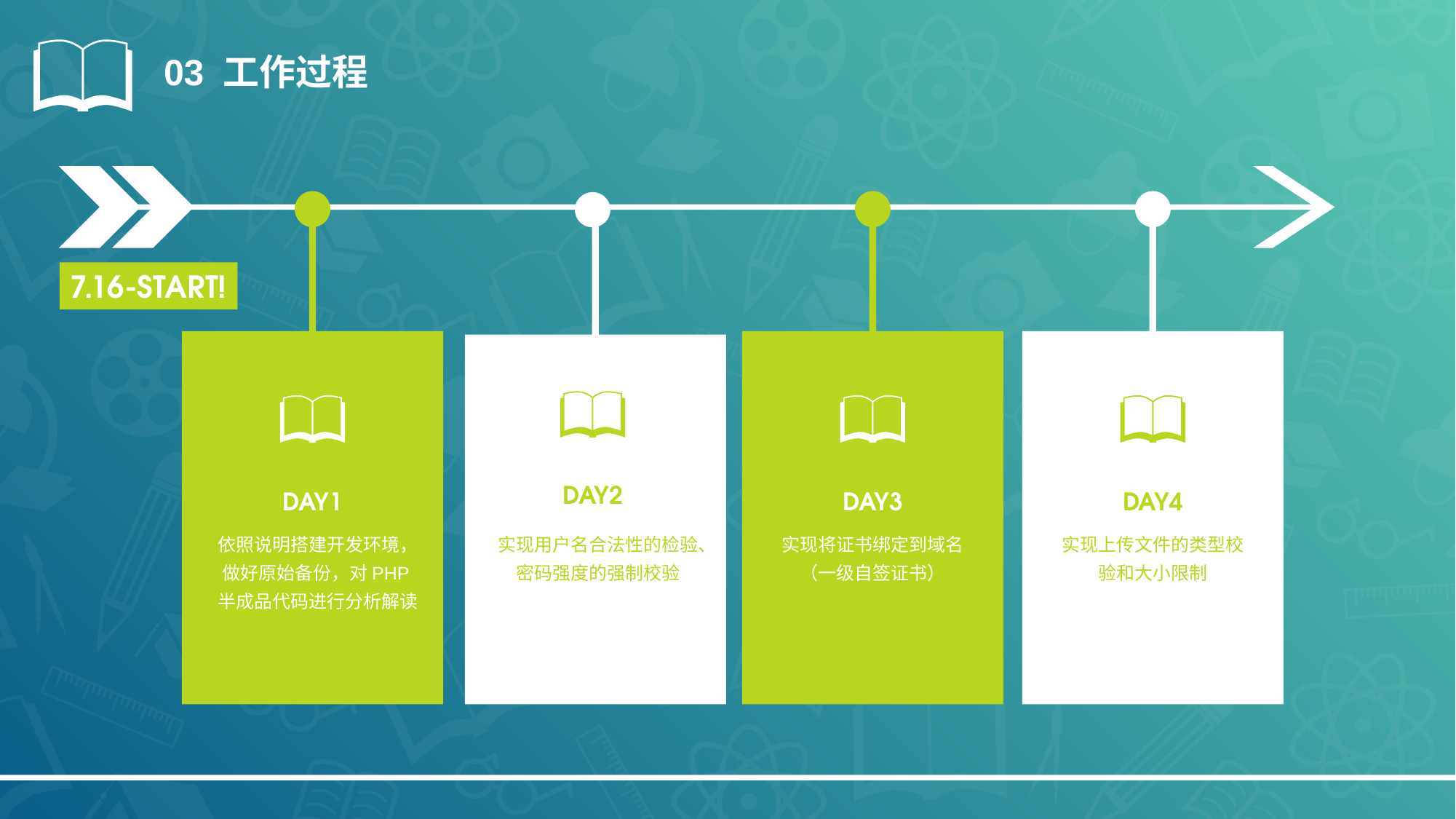

03 工作过程

DAY1
依照说明搭建开发环境，做好原始备份，对PHP半成品代码进行分析解读

DAY3
实现将证书绑定到域名（一级自签证书）

DAY4
实现上传文件的类型校验和大小限制

DAY2
实现用户名合法性的检验、密码强度的强制校验

7.16-START!